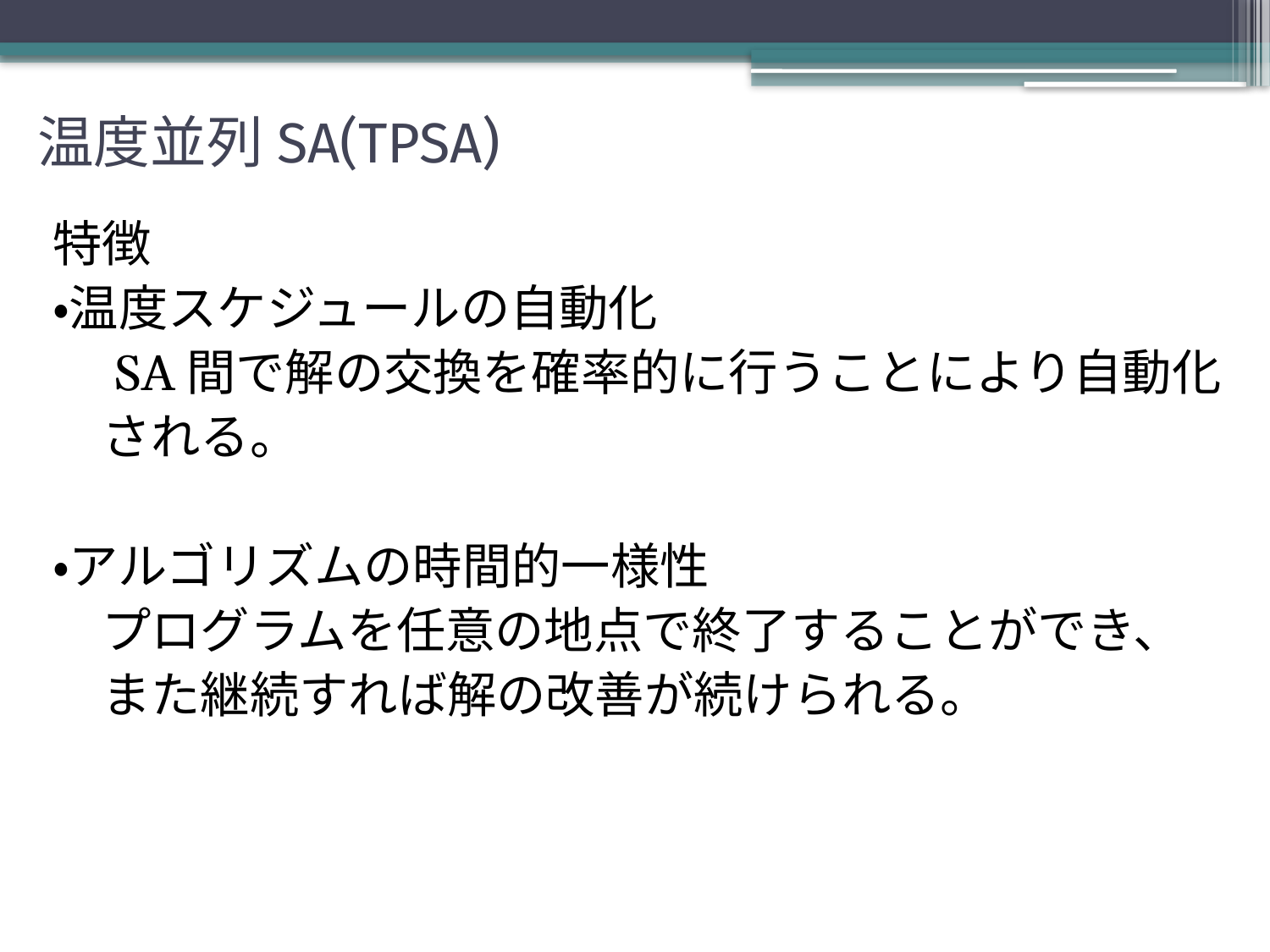

# 温度並列SA(TPSA)
特徴
・温度スケジュールの自動化
　SA間で解の交換を確率的に行うことにより自動化
　される。

・アルゴリズムの時間的一様性
　プログラムを任意の地点で終了することができ、
　また継続すれば解の改善が続けられる。